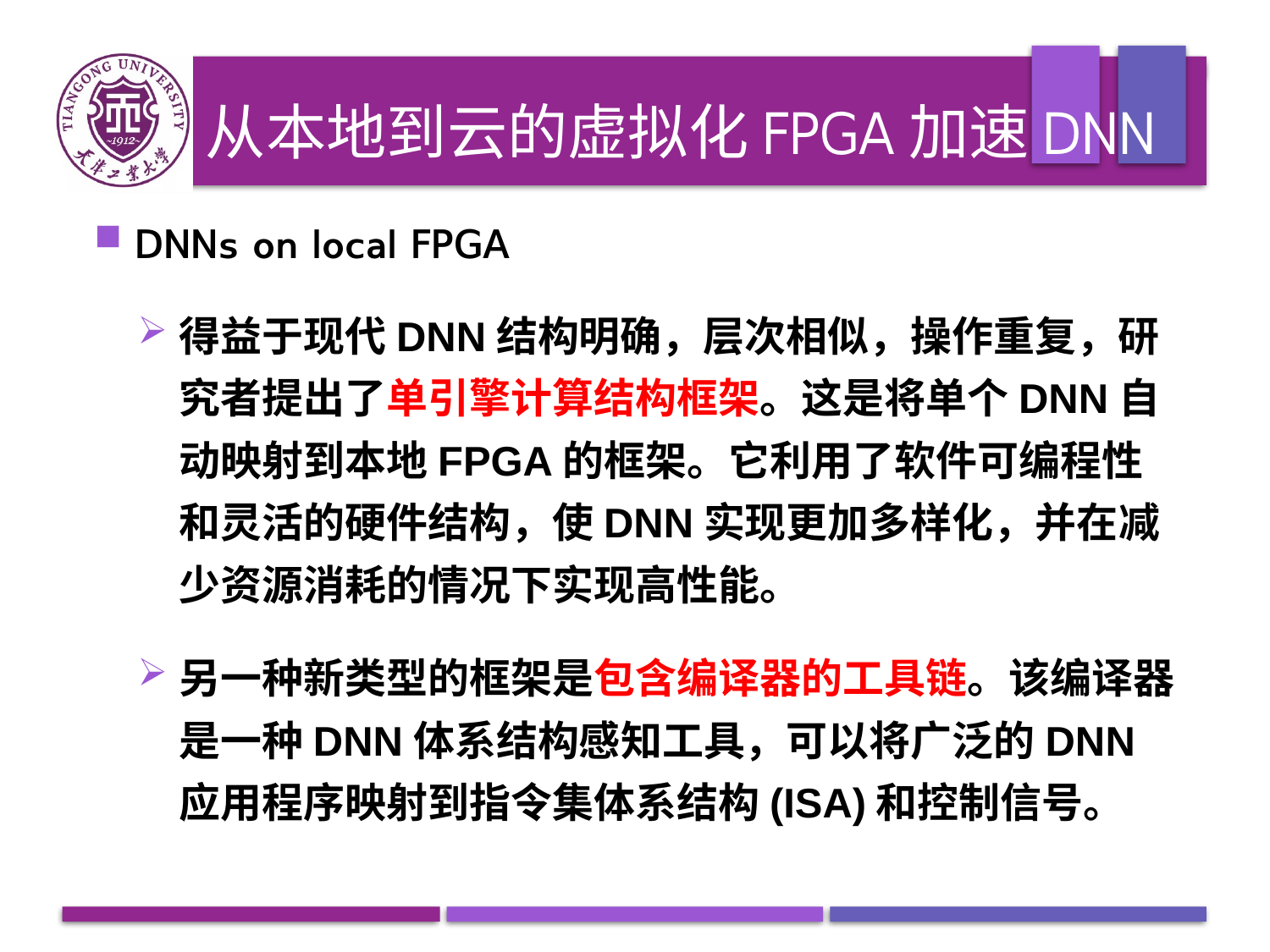

# 从本地到云的虚拟化FPGA加速DNN
DNNs on local FPGA
得益于现代DNN结构明确，层次相似，操作重复，研究者提出了单引擎计算结构框架。这是将单个DNN自动映射到本地FPGA的框架。它利用了软件可编程性和灵活的硬件结构，使DNN实现更加多样化，并在减少资源消耗的情况下实现高性能。
另一种新类型的框架是包含编译器的工具链。该编译器是一种DNN体系结构感知工具，可以将广泛的DNN应用程序映射到指令集体系结构(ISA)和控制信号。